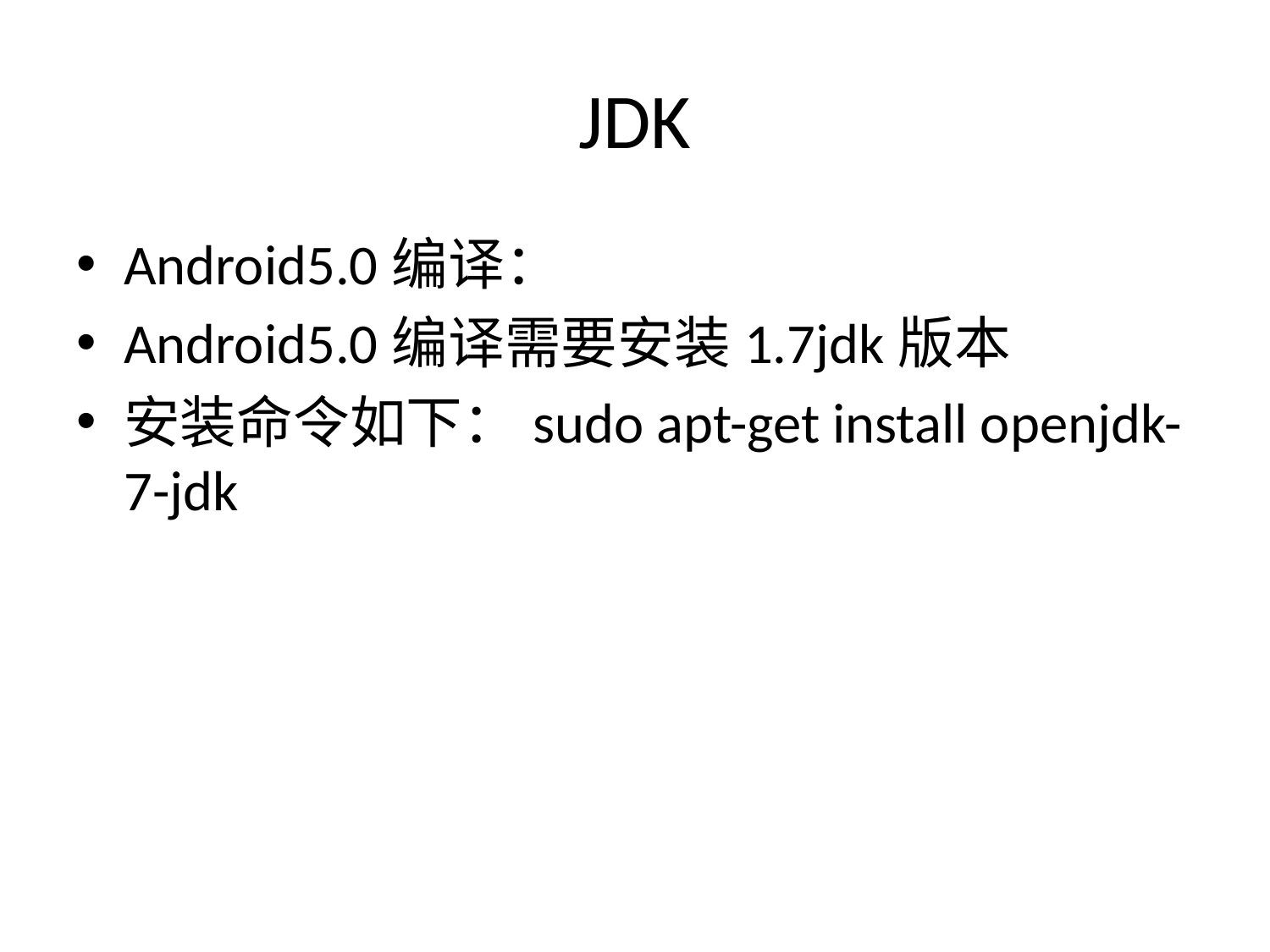

# JDK
Android5.0编译：
Android5.0编译需要安装1.7jdk版本
安装命令如下：sudo apt-get install openjdk-7-jdk